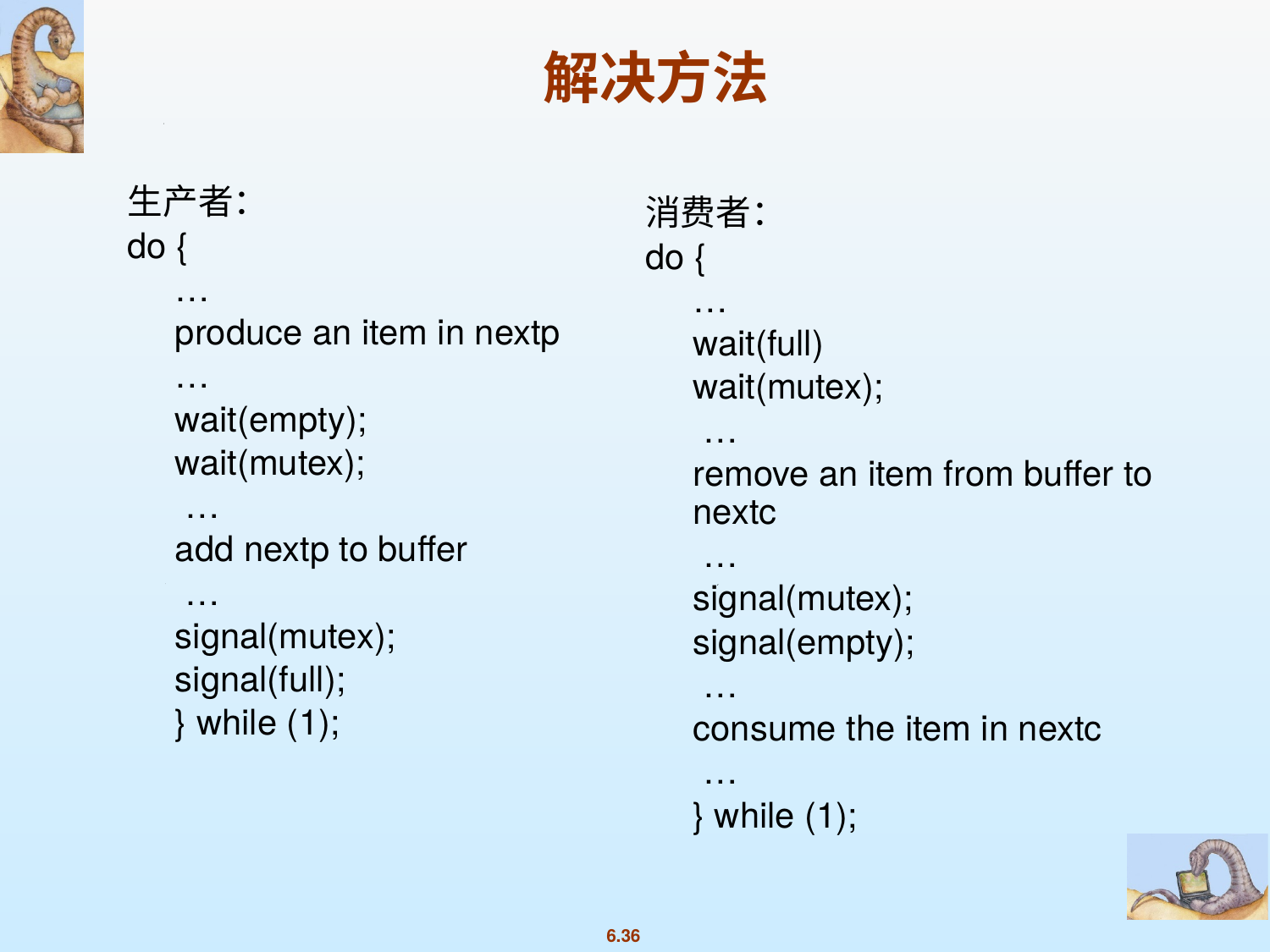

解决方法
生产者：
do {
	…
	produce an item in nextp
	…
	wait(empty);
	wait(mutex);
	 …
	add nextp to buffer
	 …
	signal(mutex);
	signal(full);
	} while (1);

消费者：
do {
	…
	wait(full)
	wait(mutex);
	 …
	remove an item from buffer to nextc
	 …
	signal(mutex);
	signal(empty);
	 …
	consume the item in nextc
	 …
	} while (1);